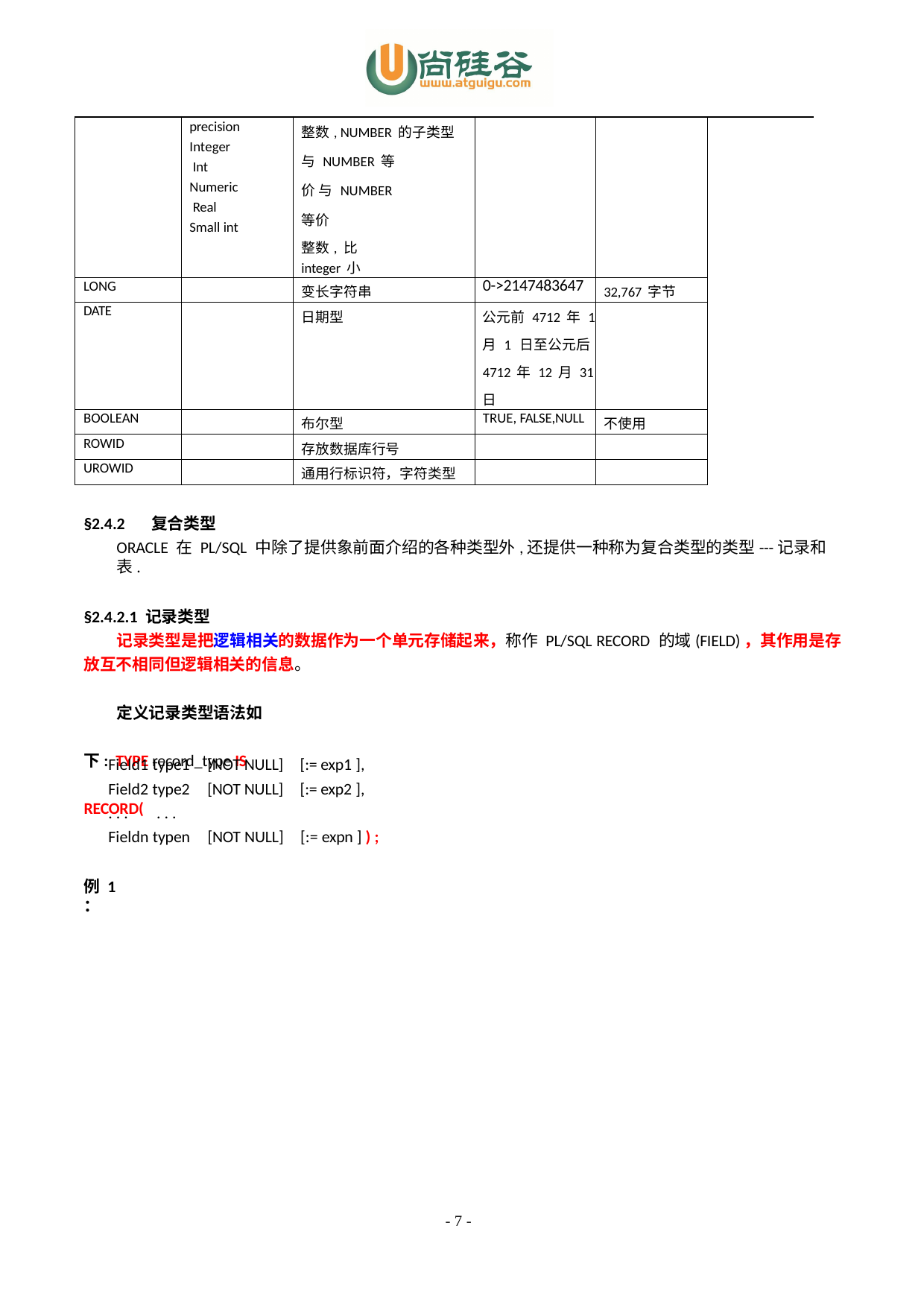

|  | precision Integer Int Numeric Real Small int | 整数, NUMBER 的子类型 与NUMBER 等价 与NUMBER 等价 整数, 比 integer 小 |  |  |  |
| --- | --- | --- | --- | --- | --- |
| LONG |  | 变长字符串 | 0->2147483647 | 32,767 字节 |  |
| DATE |  | 日期型 | 公元前 4712 年 1 月 1 日至公元后 4712 年 12 月 31 日 |  |  |
| BOOLEAN |  | 布尔型 | TRUE, FALSE,NULL | 不使用 |  |
| ROWID |  | 存放数据库行号 |  |  |  |
| UROWID |  | 通用行标识符，字符类型 |  |  |  |
§2.4.2	复合类型
ORACLE 在 PL/SQL 中除了提供象前面介绍的各种类型外,还提供一种称为复合类型的类型---记录和表.

§2.4.2.1 记录类型
记录类型是把逻辑相关的数据作为一个单元存储起来，称作 PL/SQL RECORD 的域(FIELD)，其作用是存 放互不相同但逻辑相关的信息。
定义记录类型语法如下:  TYPE record_type IS RECORD(
| Field1 type1 | [NOT NULL] | [:= exp1 ], |
| --- | --- | --- |
| Field2 type2 | [NOT NULL] | [:= exp2 ], |
| . . . . . . |  |  |
| Fieldn typen | [NOT NULL] | [:= expn ] ) ; |
例 1 ：
- 7 -